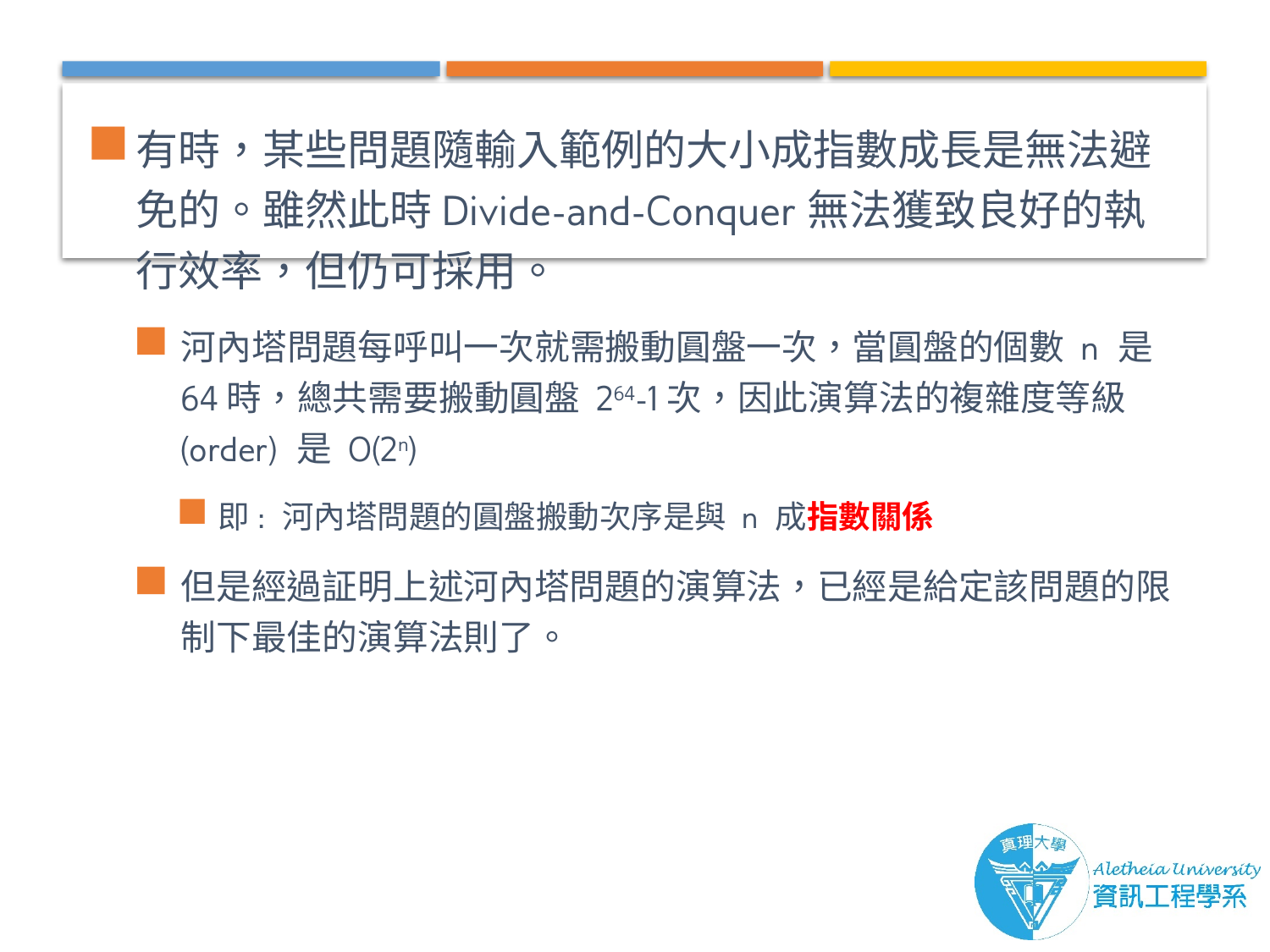

有時，某些問題隨輸入範例的大小成指數成長是無法避免的。雖然此時Divide-and-Conquer無法獲致良好的執行效率，但仍可採用。
河內塔問題每呼叫一次就需搬動圓盤一次，當圓盤的個數 n 是64時，總共需要搬動圓盤 264-1次，因此演算法的複雜度等級 (order) 是 O(2n)
即: 河內塔問題的圓盤搬動次序是與 n 成指數關係
但是經過証明上述河內塔問題的演算法，已經是給定該問題的限制下最佳的演算法則了。